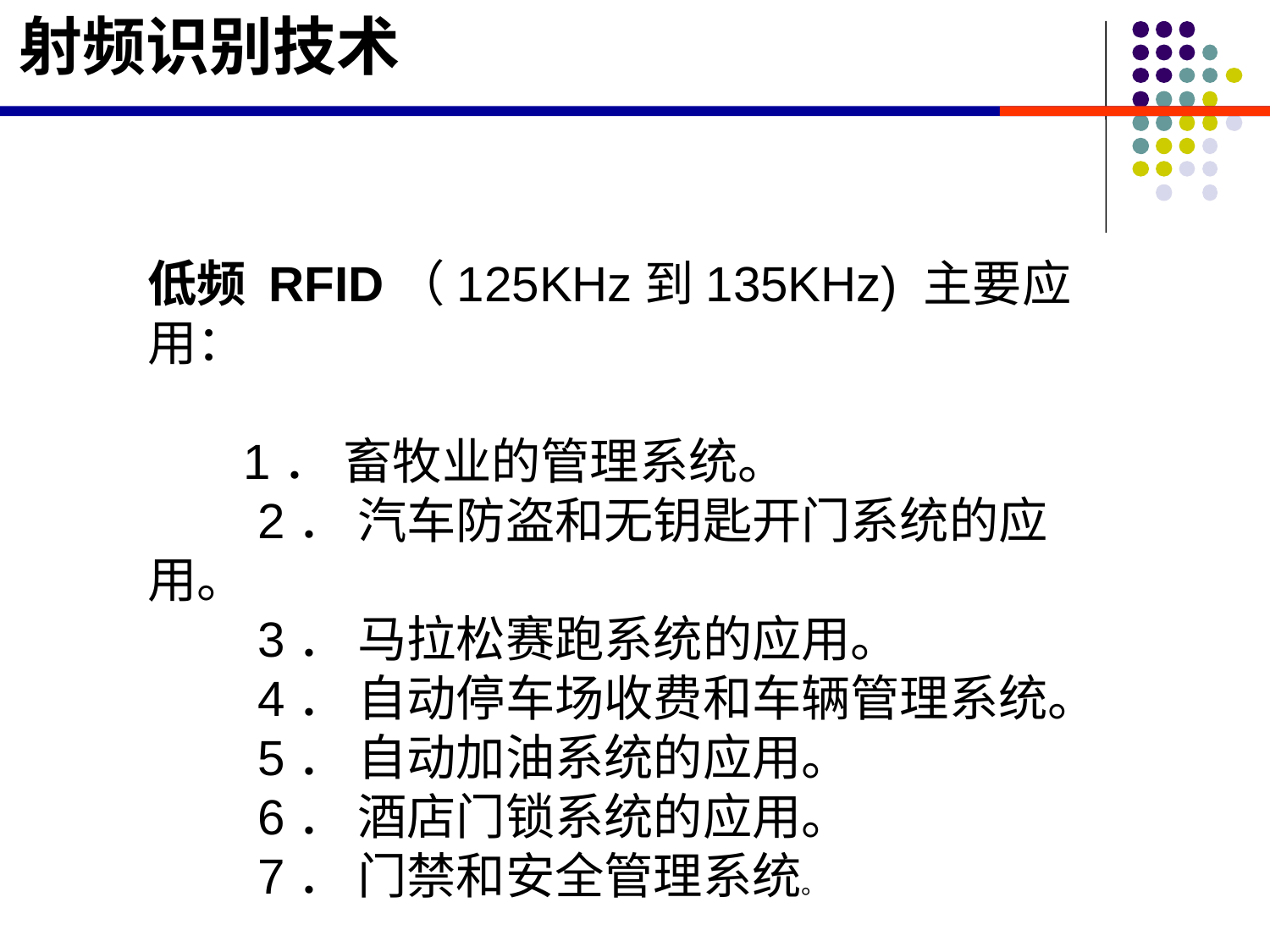

射频识别技术
低频 RFID（125KHz到135KHz) 主要应用：

       1． 畜牧业的管理系统。
　　2． 汽车防盗和无钥匙开门系统的应用。
　　3． 马拉松赛跑系统的应用。
　　4． 自动停车场收费和车辆管理系统。
　　5． 自动加油系统的应用。
　　6． 酒店门锁系统的应用。
　　7． 门禁和安全管理系统。